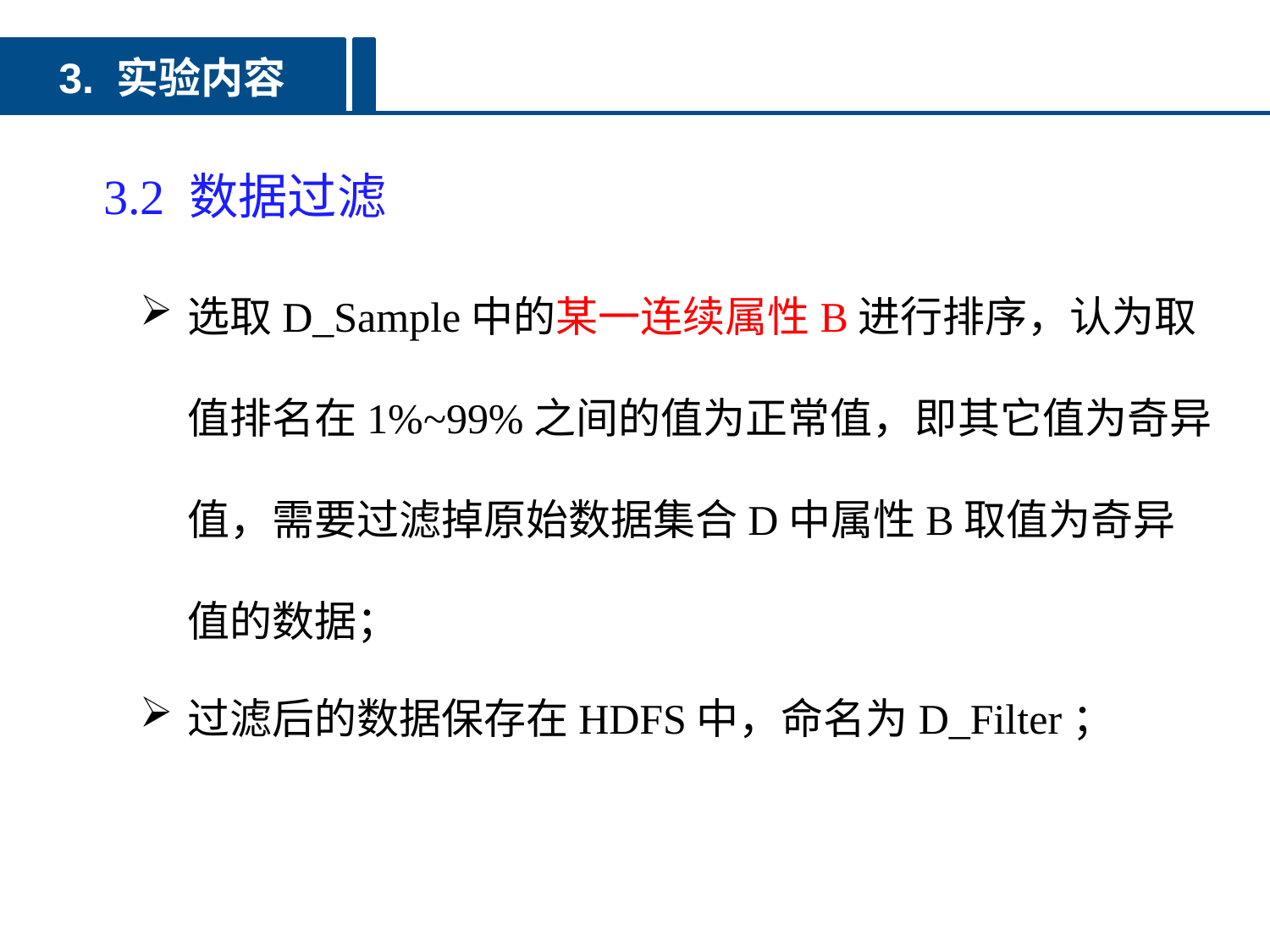

3. 实验内容

3.2 数据过滤
选取D_Sample中的某一连续属性B进行排序，认为取值排名在1%~99%之间的值为正常值，即其它值为奇异值，需要过滤掉原始数据集合D中属性B取值为奇异值的数据；
过滤后的数据保存在HDFS中，命名为D_Filter；